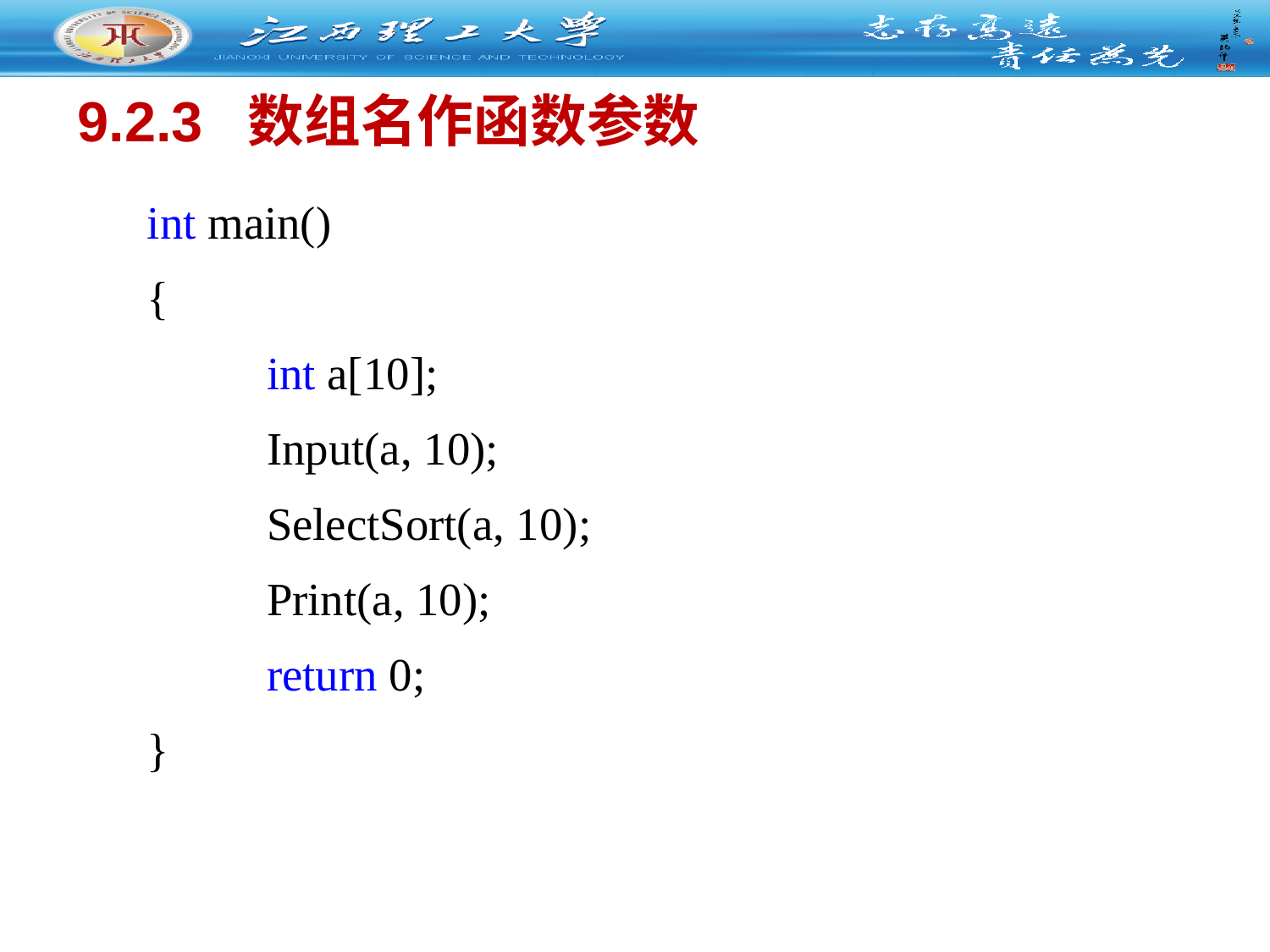

# 9.2.3  数组名作函数参数
int main()
{
 	int a[10];
 	Input(a, 10);
 	SelectSort(a, 10);
 	Print(a, 10);
 	return 0;
}